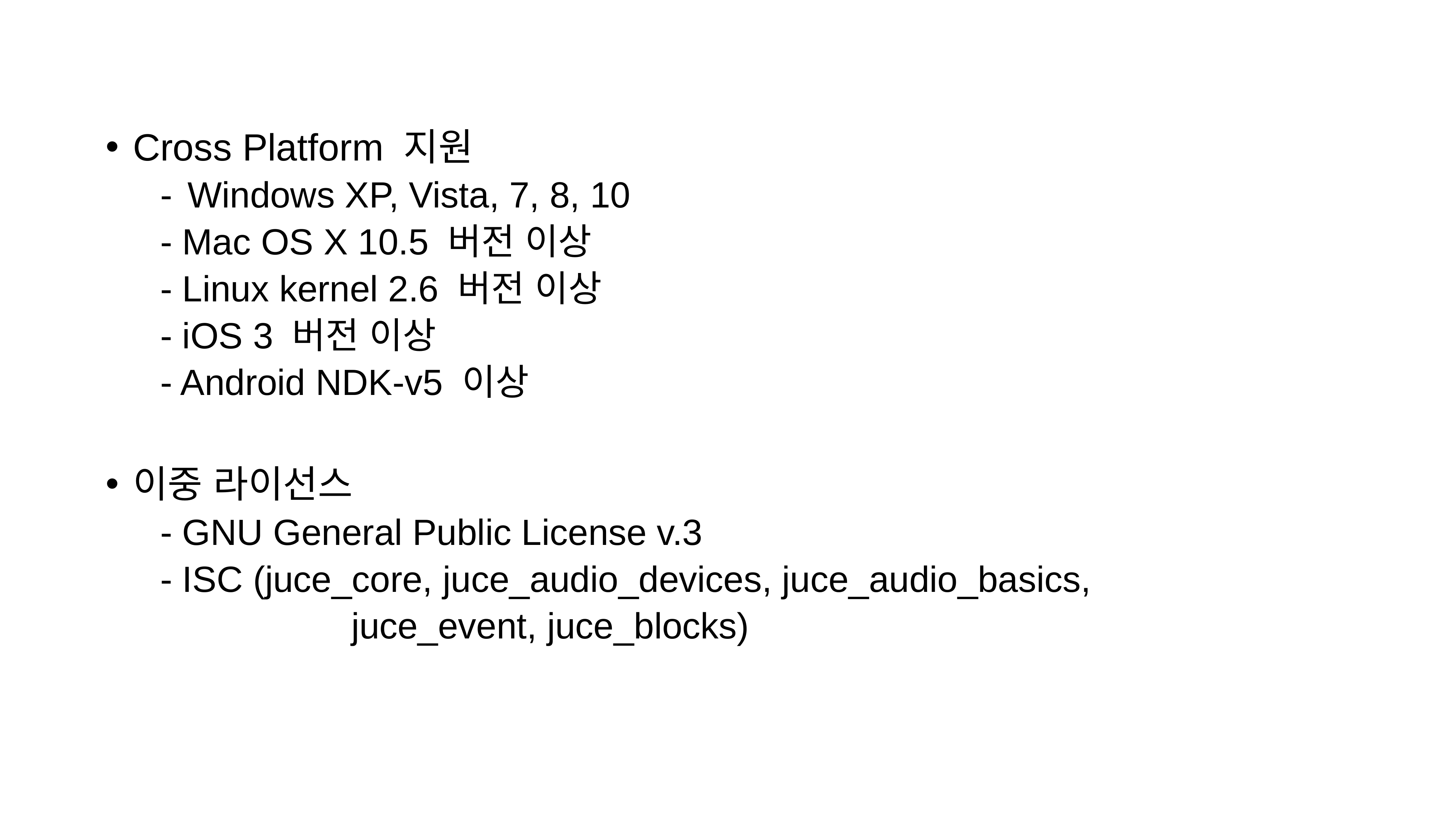

Cross Platform 지원
-	Windows XP, Vista, 7, 8, 10
- Mac OS X 10.5 버전 이상
- Linux kernel 2.6 버전 이상
- iOS 3 버전 이상
- Android NDK-v5 이상

이중 라이선스
- GNU General Public License v.3
- ISC (juce_core, juce_audio_devices, juce_audio_basics,
            		juce_event, juce_blocks)